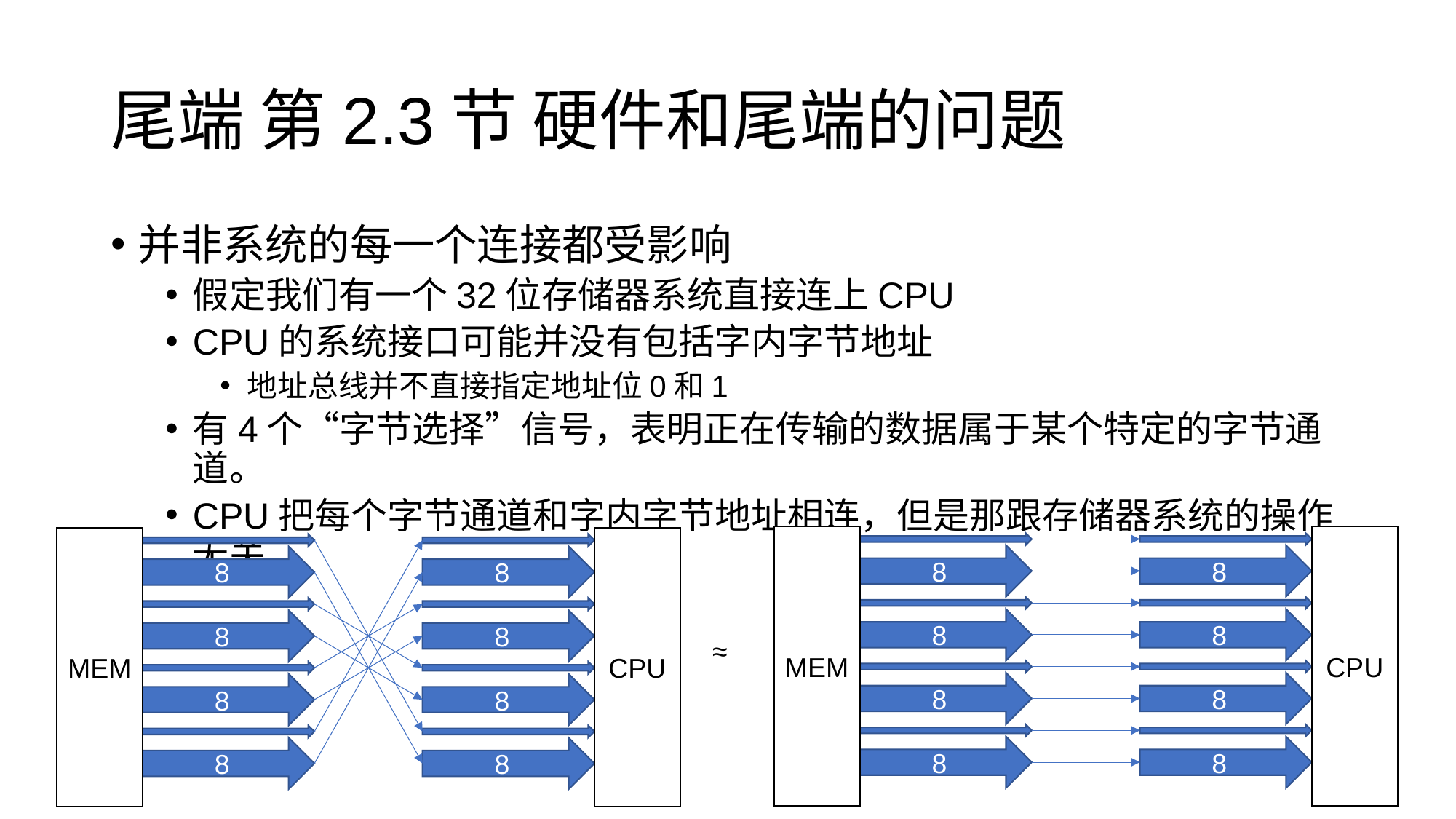

# 尾端 第2.3节 硬件和尾端的问题
并非系统的每一个连接都受影响
假定我们有一个32位存储器系统直接连上CPU
CPU的系统接口可能并没有包括字内字节地址
地址总线并不直接指定地址位0和1
有4个“字节选择”信号，表明正在传输的数据属于某个特定的字节通道。
CPU把每个字节通道和字内字节地址相连，但是那跟存储器系统的操作无关

MEM
CPU

8

8

8

8

8

8

8

8
MEM
CPU

8

8

8

8

8

8

8

8
≈